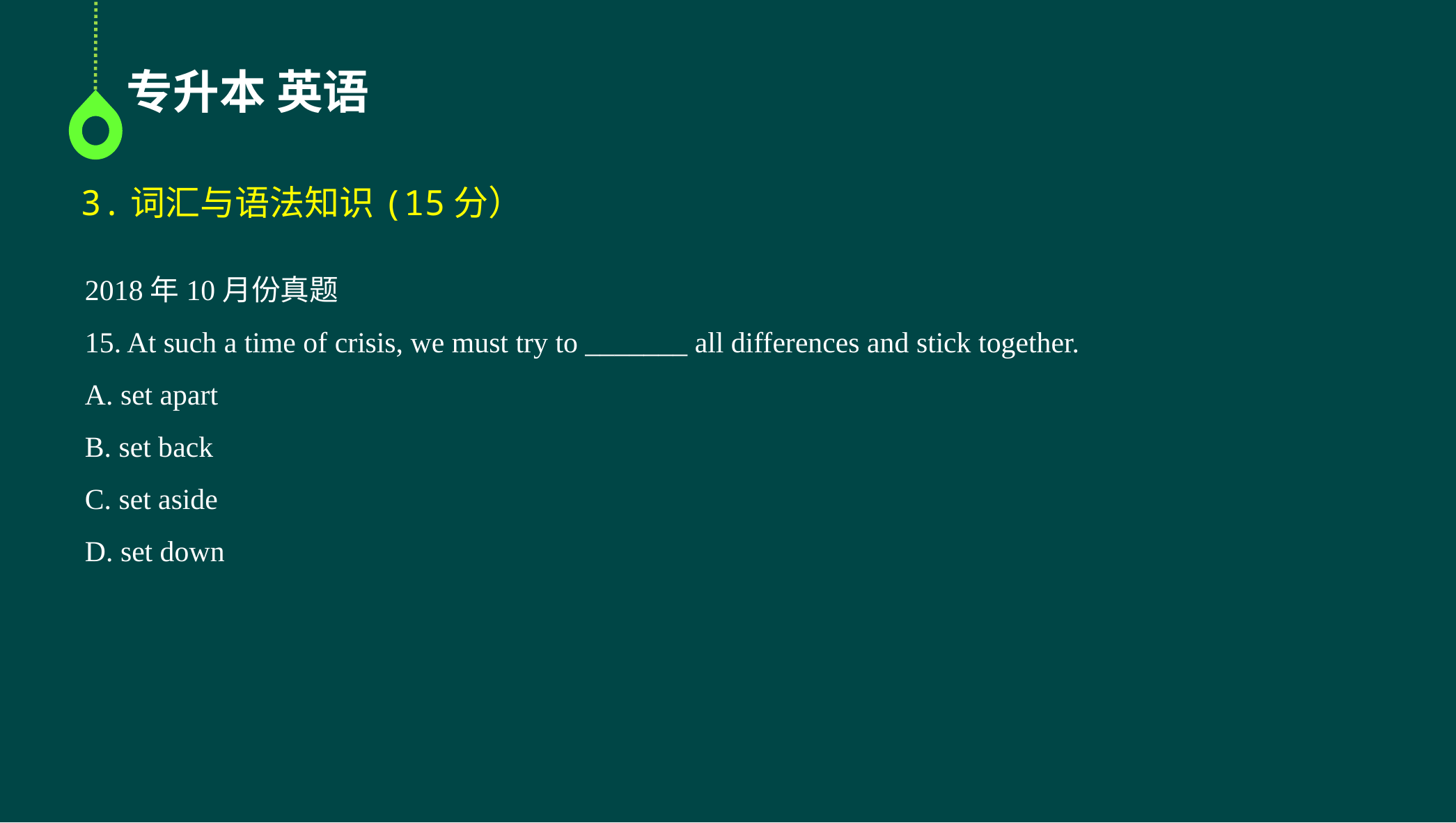

专升本 英语
3.词汇与语法知识(15分）
2018年10月份真题
15. At such a time of crisis, we must try to _______ all differences and stick together.
A. set apart
B. set back
C. set aside
D. set down